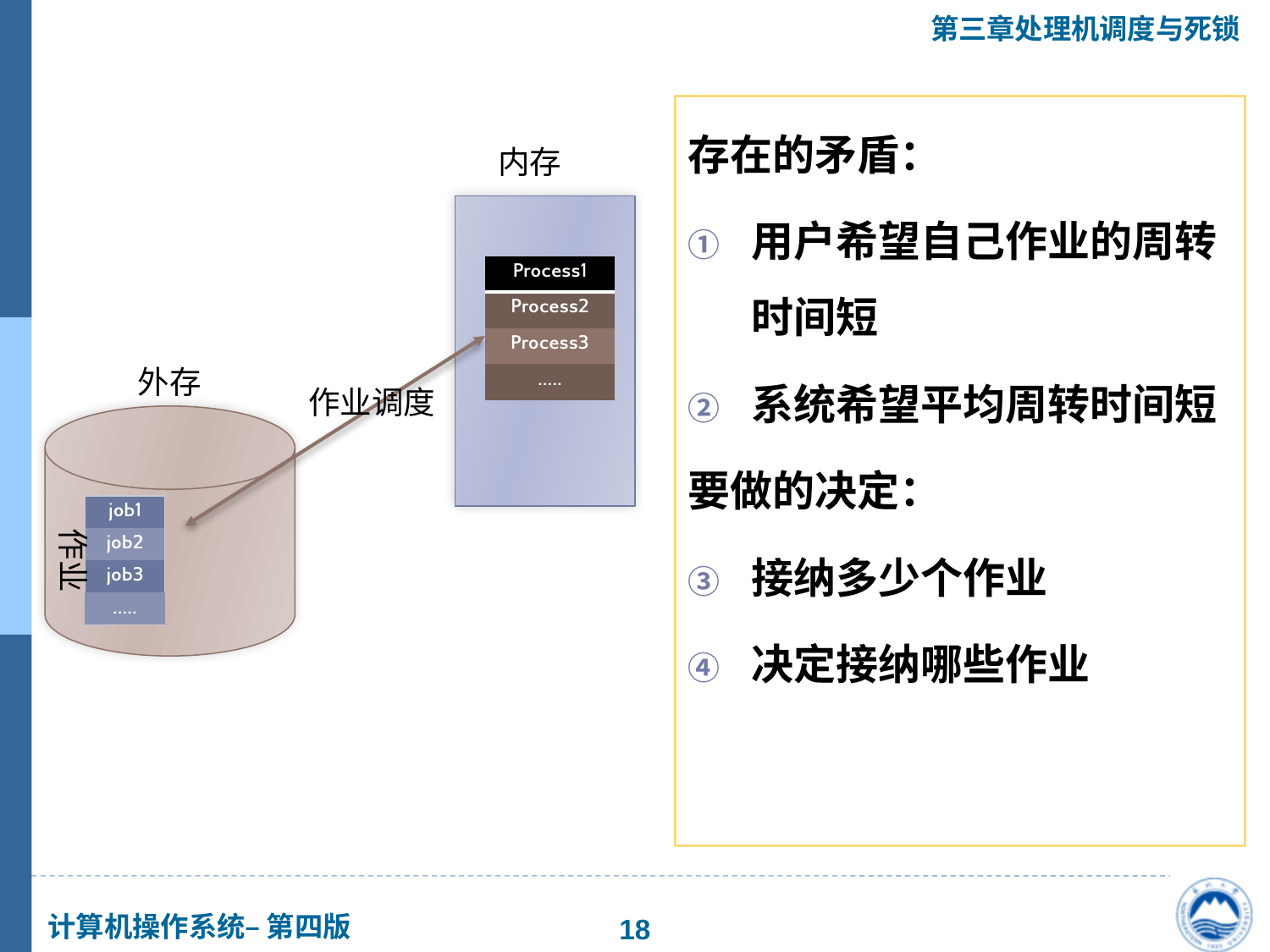

存在的矛盾：
用户希望自己作业的周转时间短
系统希望平均周转时间短
要做的决定：
接纳多少个作业
决定接纳哪些作业

内存

| Process1 |
| --- |
| Process2 |
| Process3 |
| ….. |
外存
作业调度

| job1 |
| --- |
| job2 |
| job3 |
| ….. |
作业